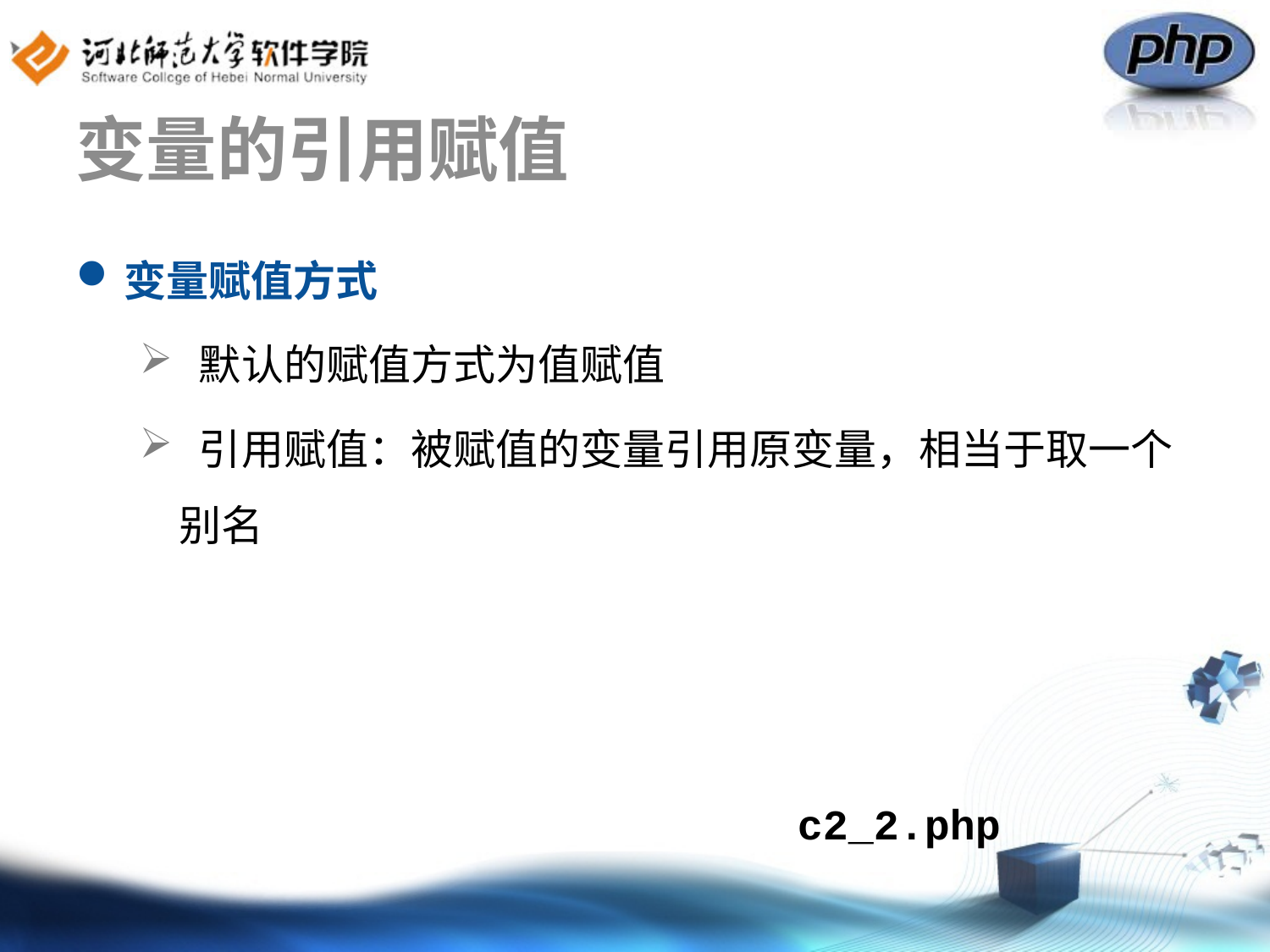

# 变量的引用赋值
变量赋值方式
 默认的赋值方式为值赋值
 引用赋值：被赋值的变量引用原变量，相当于取一个别名
c2_2.php